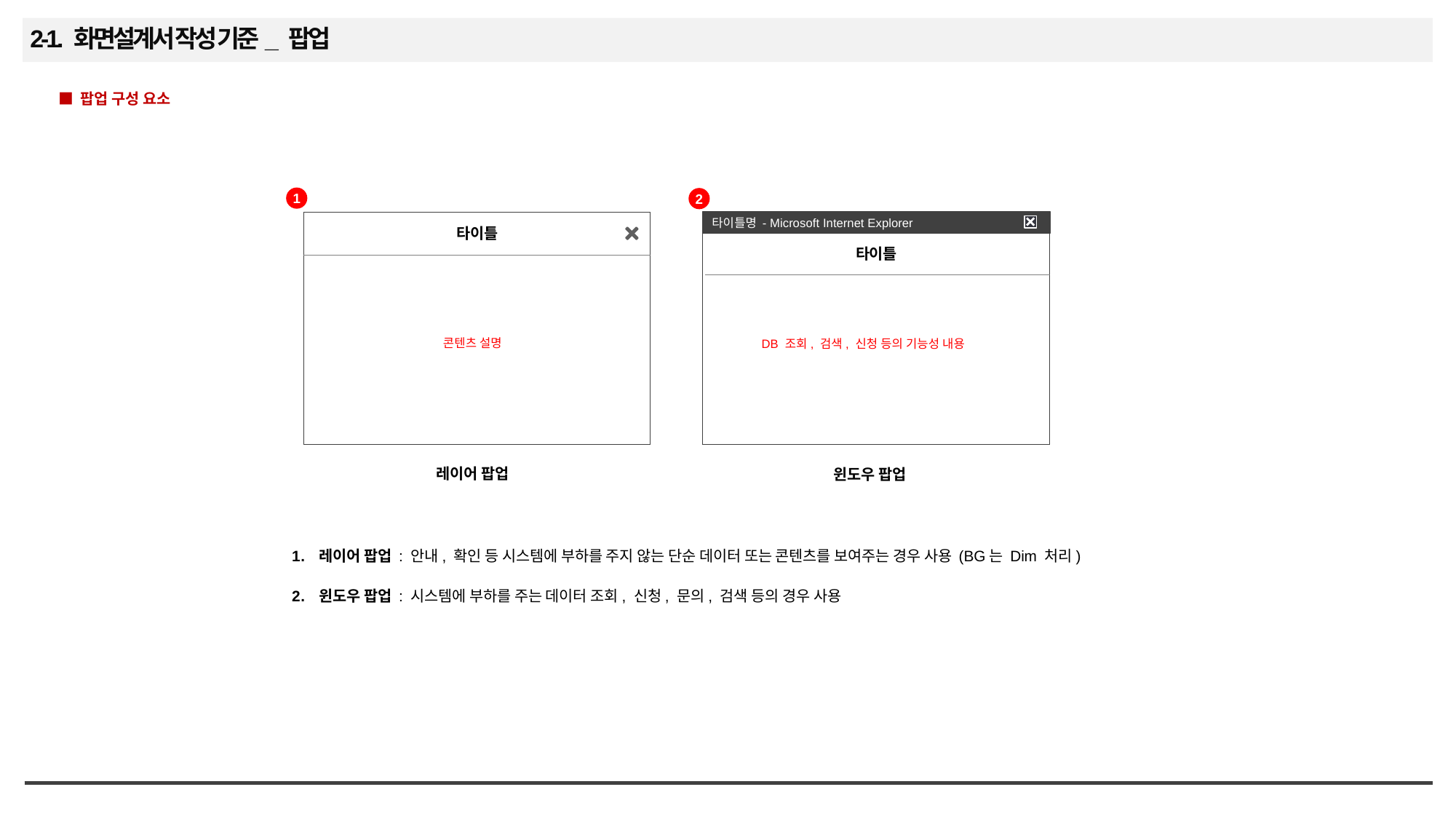

2-1. 화면설계서 작성 기준_ 팝업
■ 팝업 구성 요소

1

2
타이틀명 - Microsoft Internet Explorer

타이틀

타이틀

콘텐츠 설명
DB 조회, 검색, 신청 등의 기능성 내용
레이어 팝업
윈도우 팝업
레이어 팝업 : 안내, 확인 등 시스템에 부하를 주지 않는 단순 데이터 또는 콘텐츠를 보여주는 경우 사용 (BG는 Dim 처리)
윈도우 팝업 : 시스템에 부하를 주는 데이터 조회, 신청, 문의, 검색 등의 경우 사용